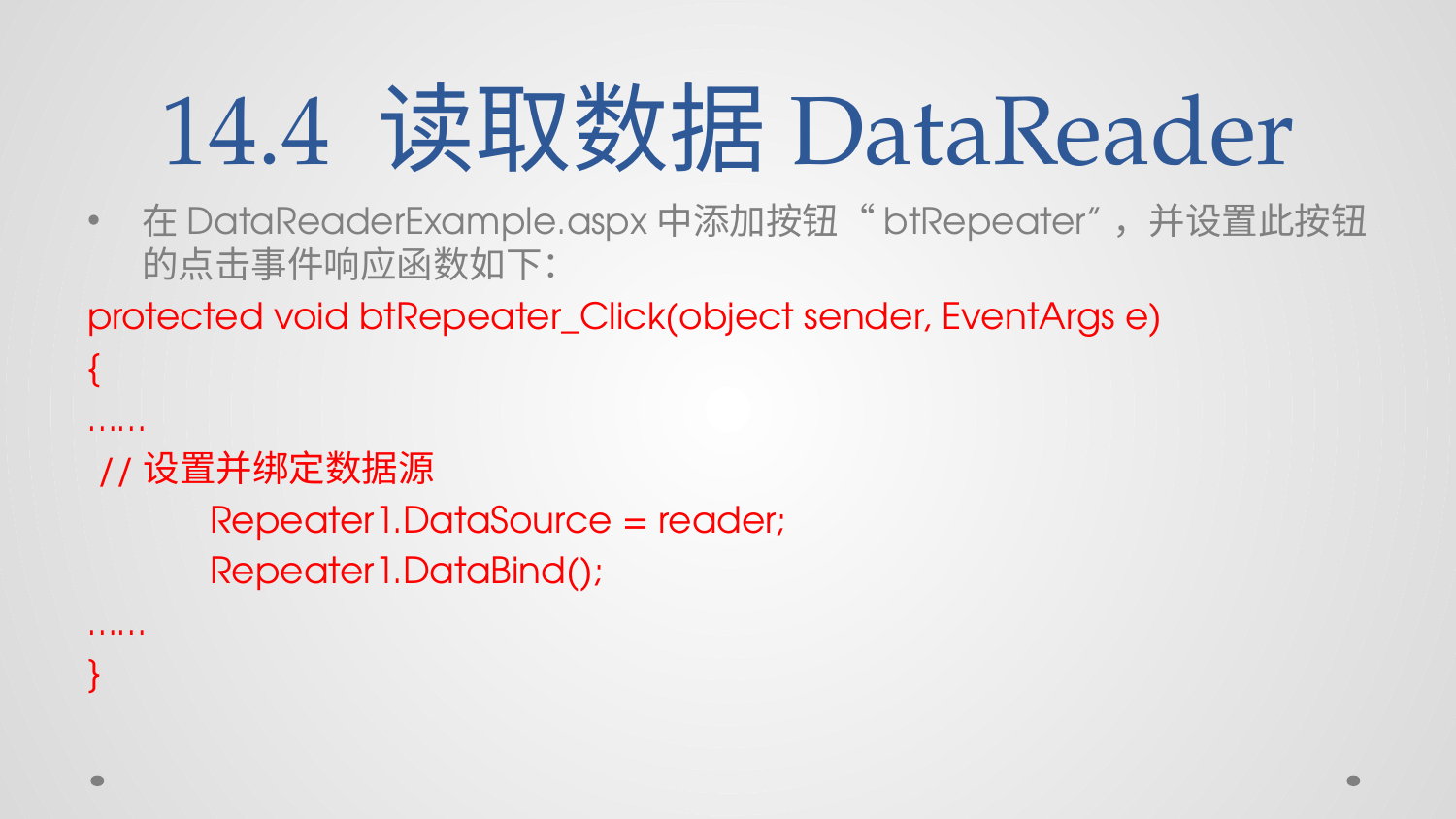

# 14.4 读取数据DataReader
在DataReaderExample.aspx中添加按钮“btRepeater”，并设置此按钮的点击事件响应函数如下：
protected void btRepeater_Click(object sender, EventArgs e)
{
……
 //设置并绑定数据源
            Repeater1.DataSource = reader;
            Repeater1.DataBind();
……
}